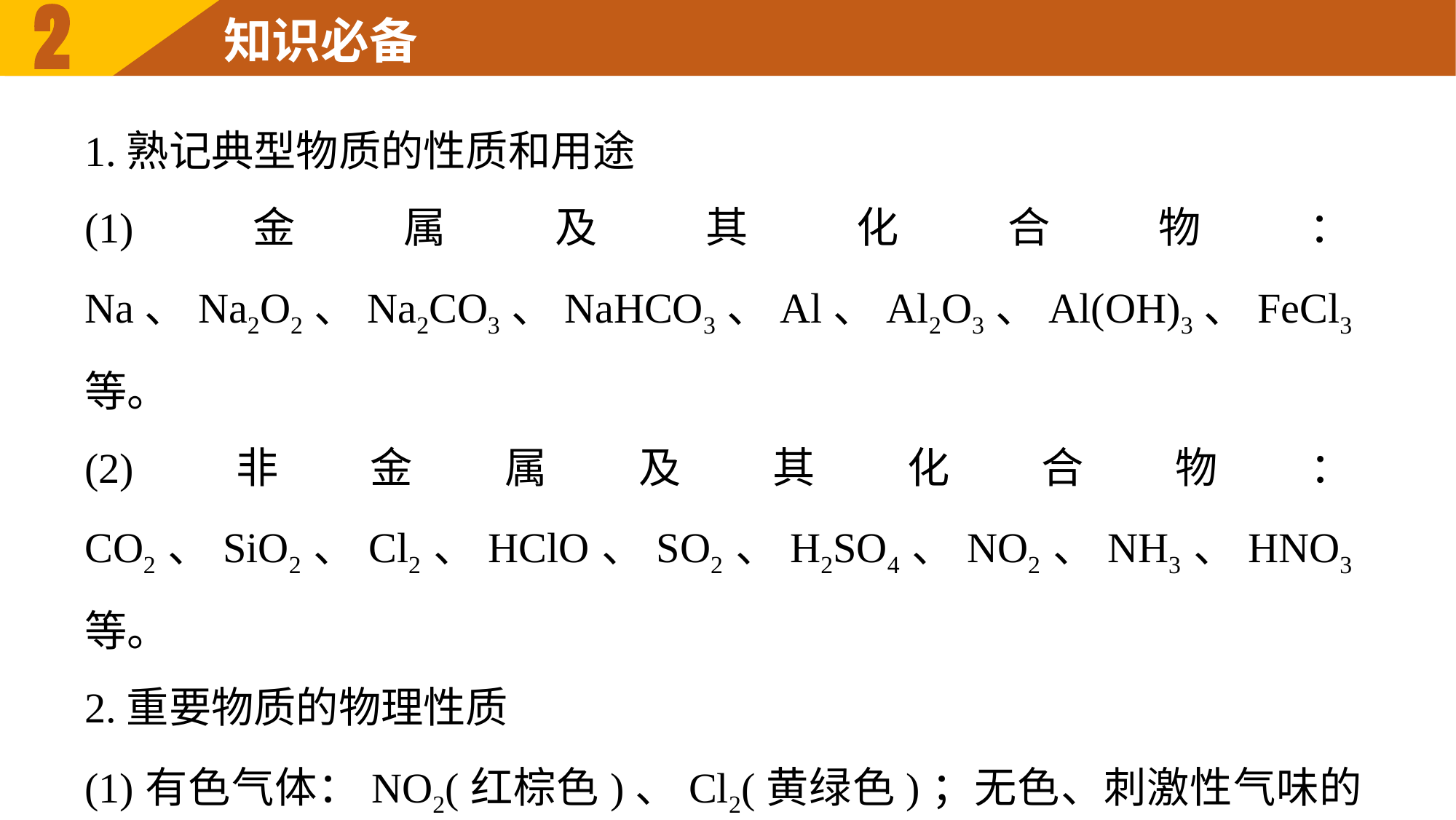

1.熟记典型物质的性质和用途
(1)金属及其化合物：Na、Na2O2、Na2CO3、NaHCO3、Al、Al2O3、Al(OH)3、FeCl3等。
(2)非金属及其化合物：CO2、SiO2、Cl2、HClO、SO2、H2SO4、NO2、NH3、HNO3等。
2.重要物质的物理性质
(1)有色气体：NO2(红棕色)、Cl2(黄绿色)；无色、刺激性气味的气体：SO2、NH3、HCl。